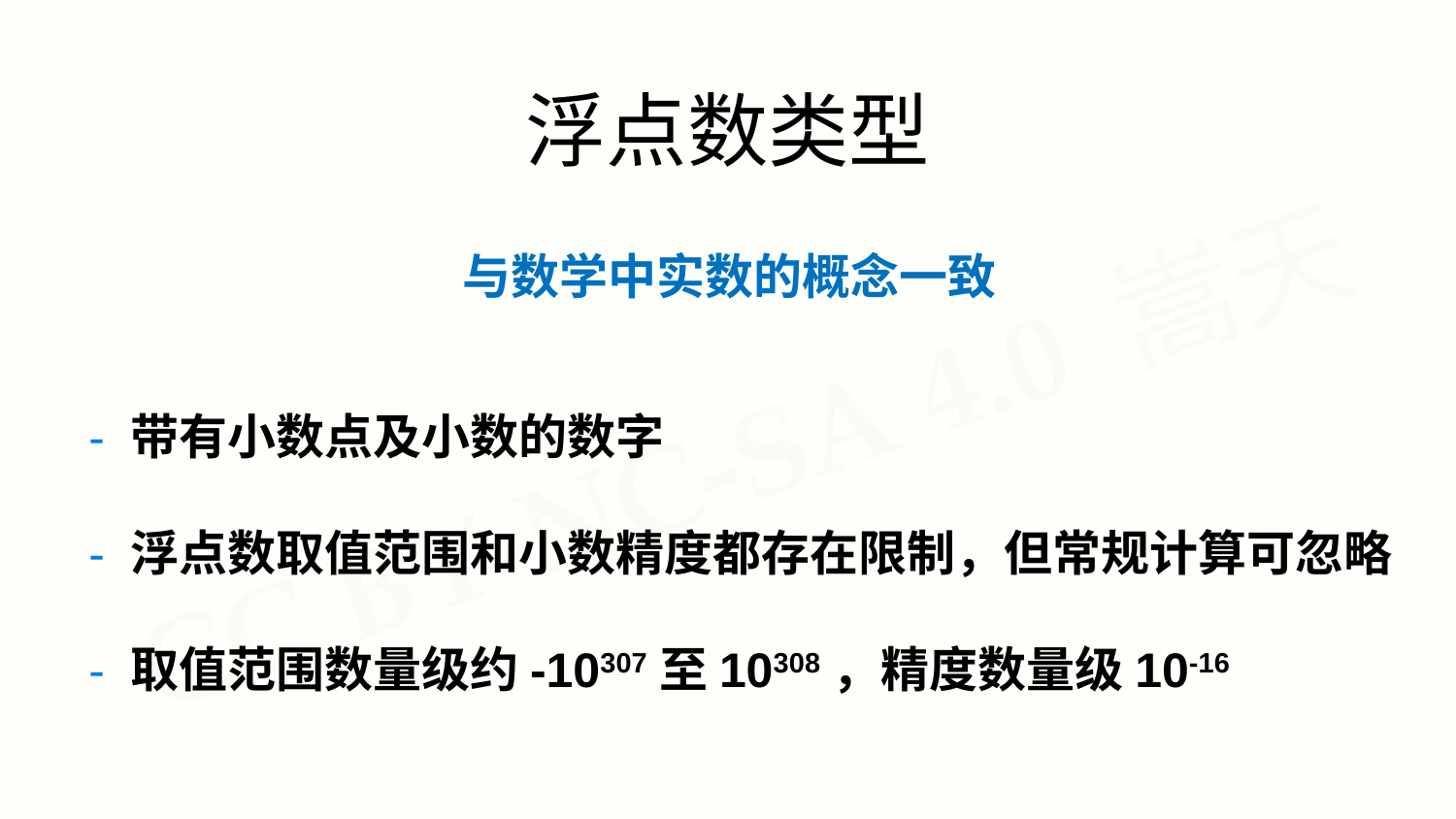

浮点数类型
与数学中实数的概念一致
- 带有小数点及小数的数字
- 浮点数取值范围和小数精度都存在限制，但常规计算可忽略
- 取值范围数量级约-10307至10308，精度数量级10-16